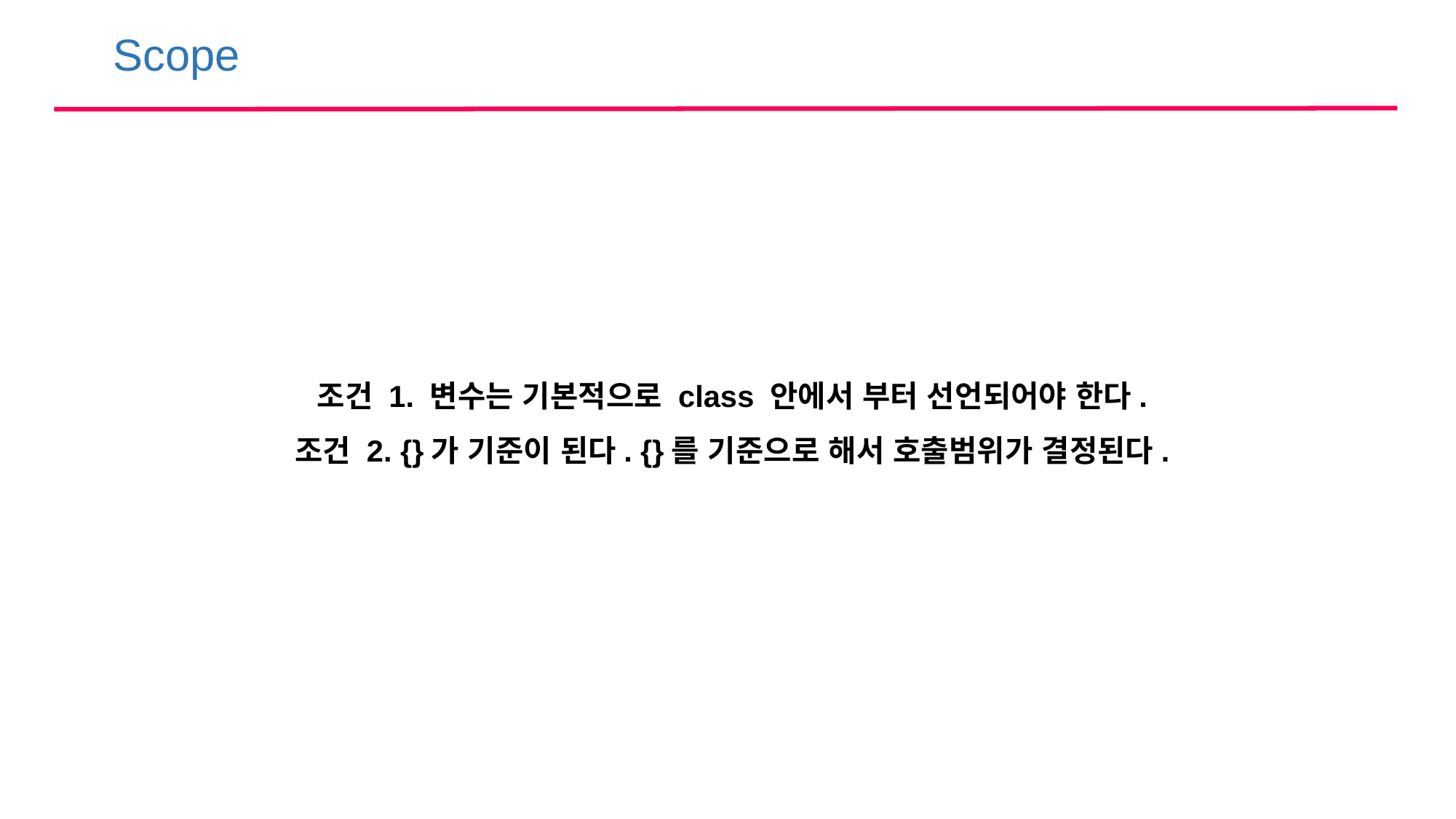

Scope
조건 1. 변수는 기본적으로 class 안에서 부터 선언되어야 한다.
조건 2. {}가 기준이 된다. {}를 기준으로 해서 호출범위가 결정된다.